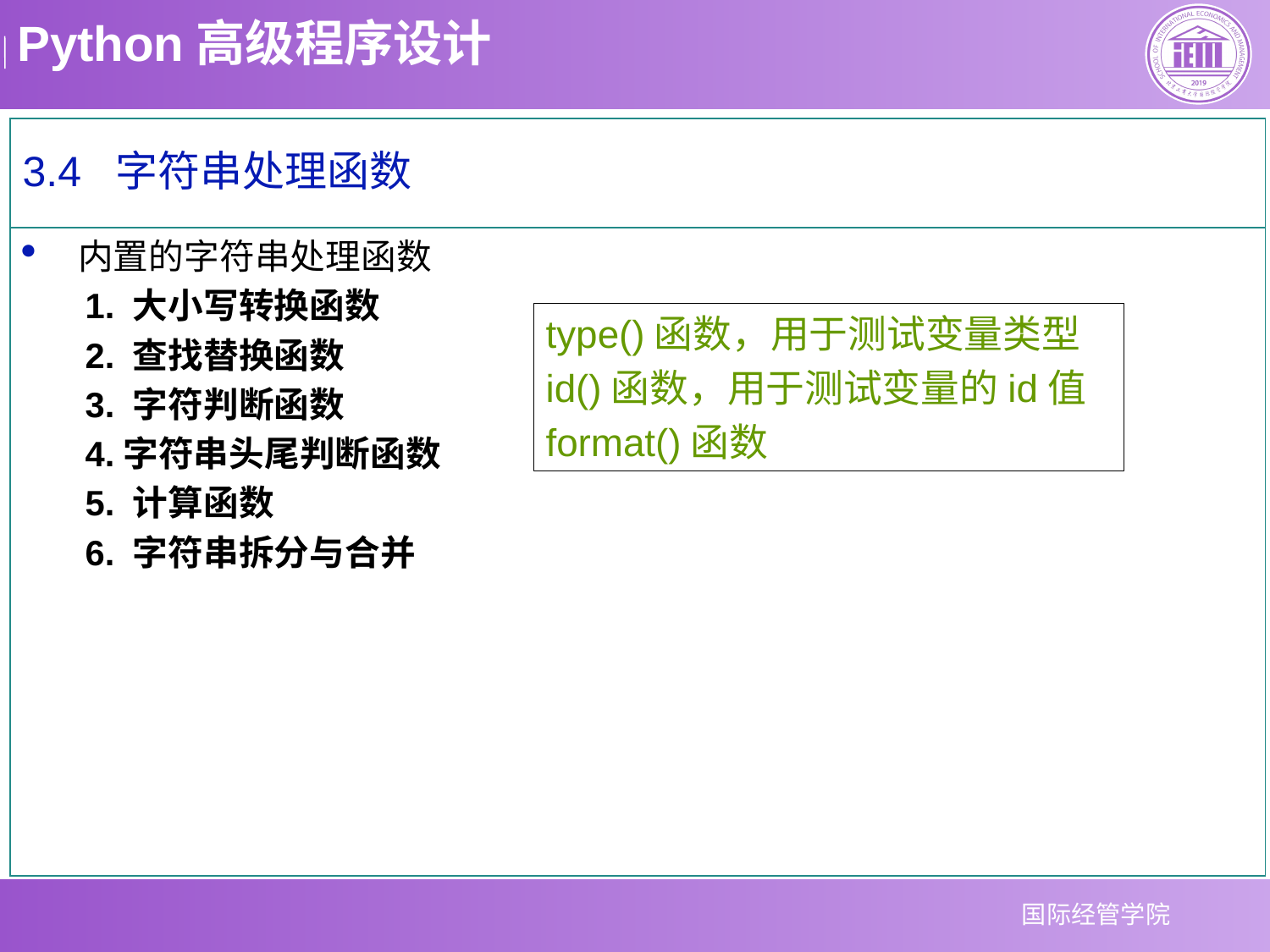

3.4  字符串处理函数
内置的字符串处理函数
1. 大小写转换函数
2. 查找替换函数
3. 字符判断函数
4.字符串头尾判断函数
5. 计算函数
6. 字符串拆分与合并

type()函数，用于测试变量类型
id()函数，用于测试变量的id值
format()函数